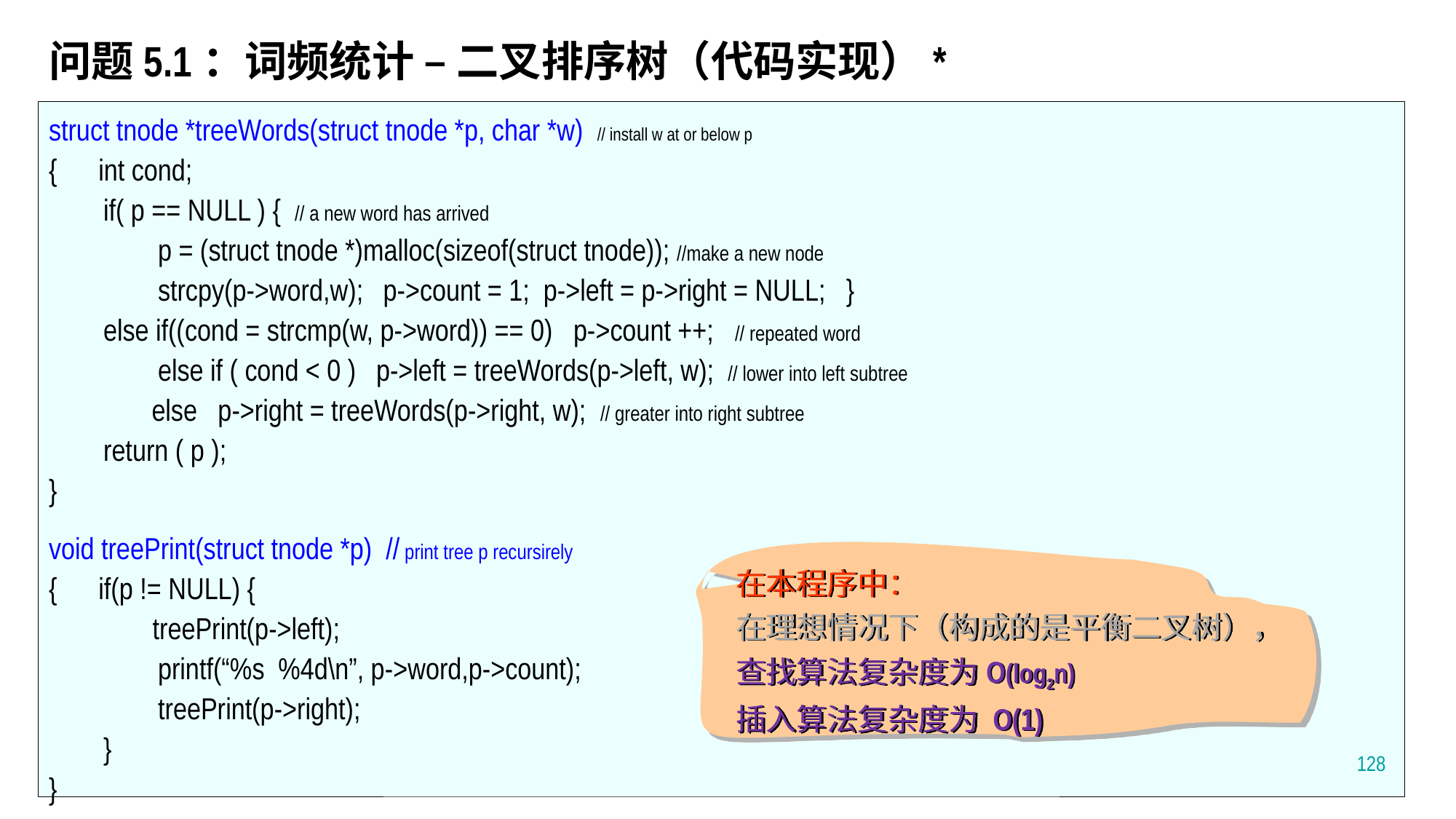

# 问题5.1：词频统计 – 二叉排序树（代码实现）*
struct tnode *treeWords(struct tnode *p, char *w)  // install w at or below p
{      int cond;
if( p == NULL ) {  // a new word has arrived
p = (struct tnode *)malloc(sizeof(struct tnode)); //make a new node
strcpy(p->word,w);	 p->count = 1;  p->left = p->right = NULL;   }
else if((cond = strcmp(w, p->word)) == 0)   p->count ++;   // repeated word
else if ( cond < 0 )	p->left = treeWords(p->left, w);  // lower into left subtree
       else   p->right = treeWords(p->right, w);  // greater into right subtree
return ( p );
}
void treePrint(struct tnode *p)  // print tree p recursirely
{      if(p != NULL) {
               treePrint(p->left);
printf(“%s  %4d\n”, p->word,p->count);
treePrint(p->right);
}
}

在本程序中：
在理想情况下（构成的是平衡二叉树），查找算法复杂度为O(log2n)
插入算法复杂度为 O(1)
128